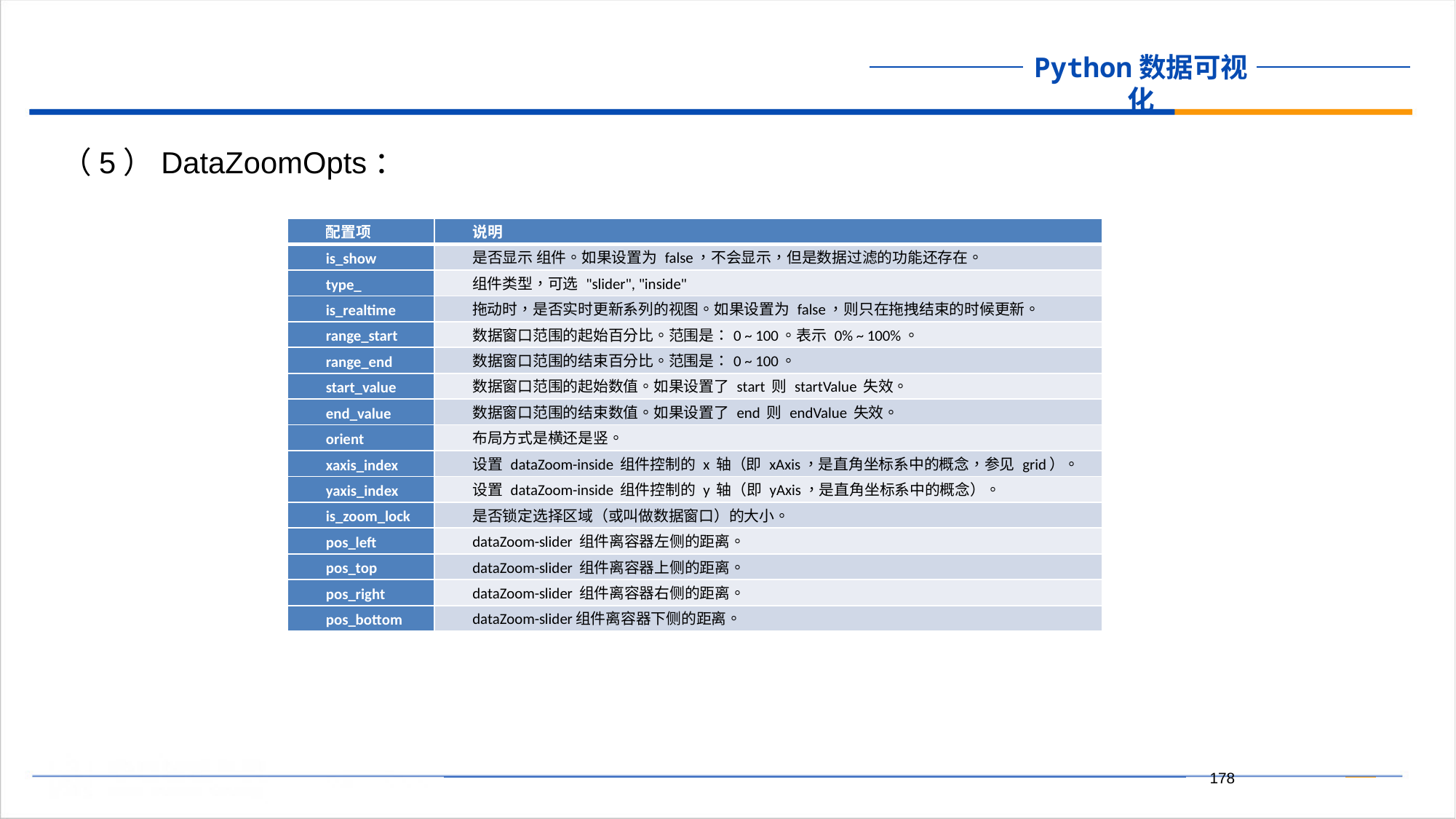

（5）DataZoomOpts：
| 配置项 | 说明 |
| --- | --- |
| is\_show | 是否显示 组件。如果设置为 false，不会显示，但是数据过滤的功能还存在。 |
| type\_ | 组件类型，可选 "slider", "inside" |
| is\_realtime | 拖动时，是否实时更新系列的视图。如果设置为 false，则只在拖拽结束的时候更新。 |
| range\_start | 数据窗口范围的起始百分比。范围是：0 ~ 100。表示 0% ~ 100%。 |
| range\_end | 数据窗口范围的结束百分比。范围是：0 ~ 100。 |
| start\_value | 数据窗口范围的起始数值。如果设置了 start 则 startValue 失效。 |
| end\_value | 数据窗口范围的结束数值。如果设置了 end 则 endValue 失效。 |
| orient | 布局方式是横还是竖。 |
| xaxis\_index | 设置 dataZoom-inside 组件控制的 x 轴（即 xAxis，是直角坐标系中的概念，参见 grid）。 |
| yaxis\_index | 设置 dataZoom-inside 组件控制的 y 轴（即 yAxis，是直角坐标系中的概念）。 |
| is\_zoom\_lock | 是否锁定选择区域（或叫做数据窗口）的大小。 |
| pos\_left | dataZoom-slider 组件离容器左侧的距离。 |
| pos\_top | dataZoom-slider 组件离容器上侧的距离。 |
| pos\_right | dataZoom-slider 组件离容器右侧的距离。 |
| pos\_bottom | dataZoom-slider组件离容器下侧的距离。 |